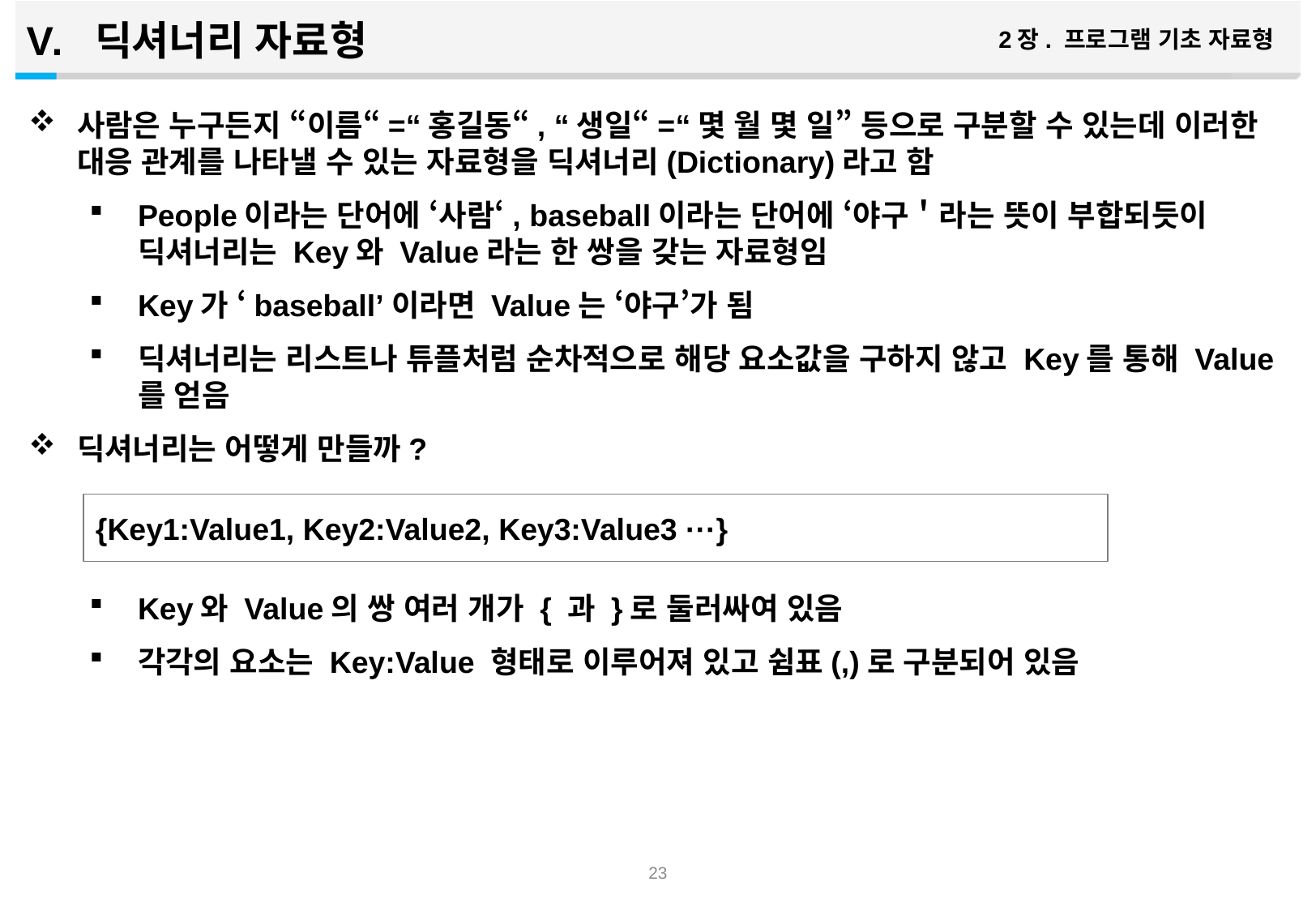

딕셔너리 자료형
2장. 프로그램 기초 자료형
사람은 누구든지 “이름“=“홍길동“, “생일“=“몇 월 몇 일” 등으로 구분할 수 있는데 이러한 대응 관계를 나타낼 수 있는 자료형을 딕셔너리(Dictionary)라고 함
People이라는 단어에 ‘사람‘, baseball이라는 단어에 ‘야구＇라는 뜻이 부합되듯이 딕셔너리는 Key와 Value라는 한 쌍을 갖는 자료형임
Key가 ‘baseball’이라면 Value는 ‘야구’가 됨
딕셔너리는 리스트나 튜플처럼 순차적으로 해당 요소값을 구하지 않고 Key를 통해 Value를 얻음
딕셔너리는 어떻게 만들까?

Key와 Value의 쌍 여러 개가 { 과 }로 둘러싸여 있음
각각의 요소는 Key:Value 형태로 이루어져 있고 쉼표(,)로 구분되어 있음

{Key1:Value1, Key2:Value2, Key3:Value3 ···}
23